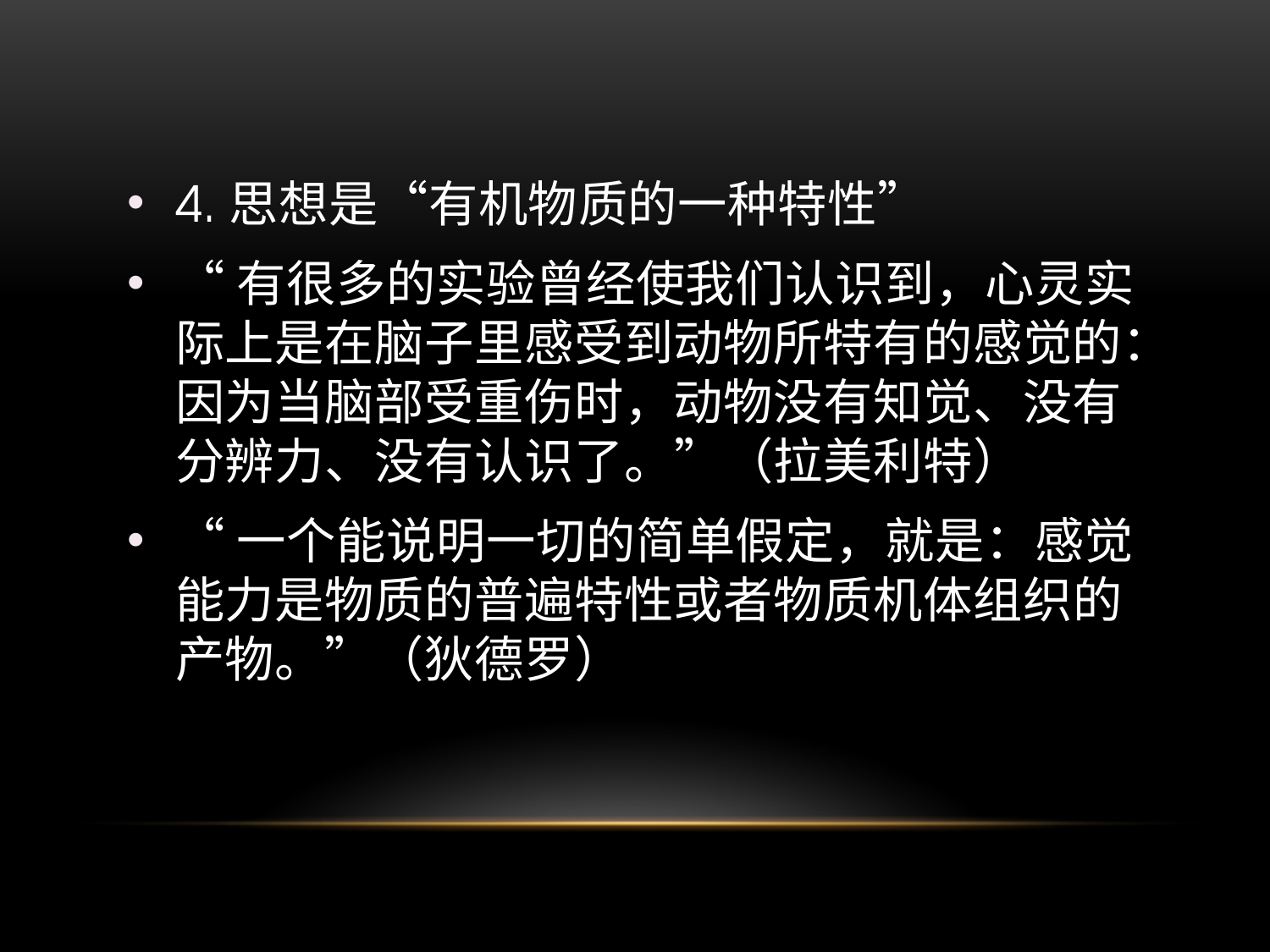

4.思想是“有机物质的一种特性”
“有很多的实验曾经使我们认识到，心灵实际上是在脑子里感受到动物所特有的感觉的：因为当脑部受重伤时，动物没有知觉、没有分辨力、没有认识了。”（拉美利特）
“一个能说明一切的简单假定，就是：感觉能力是物质的普遍特性或者物质机体组织的产物。”（狄德罗）